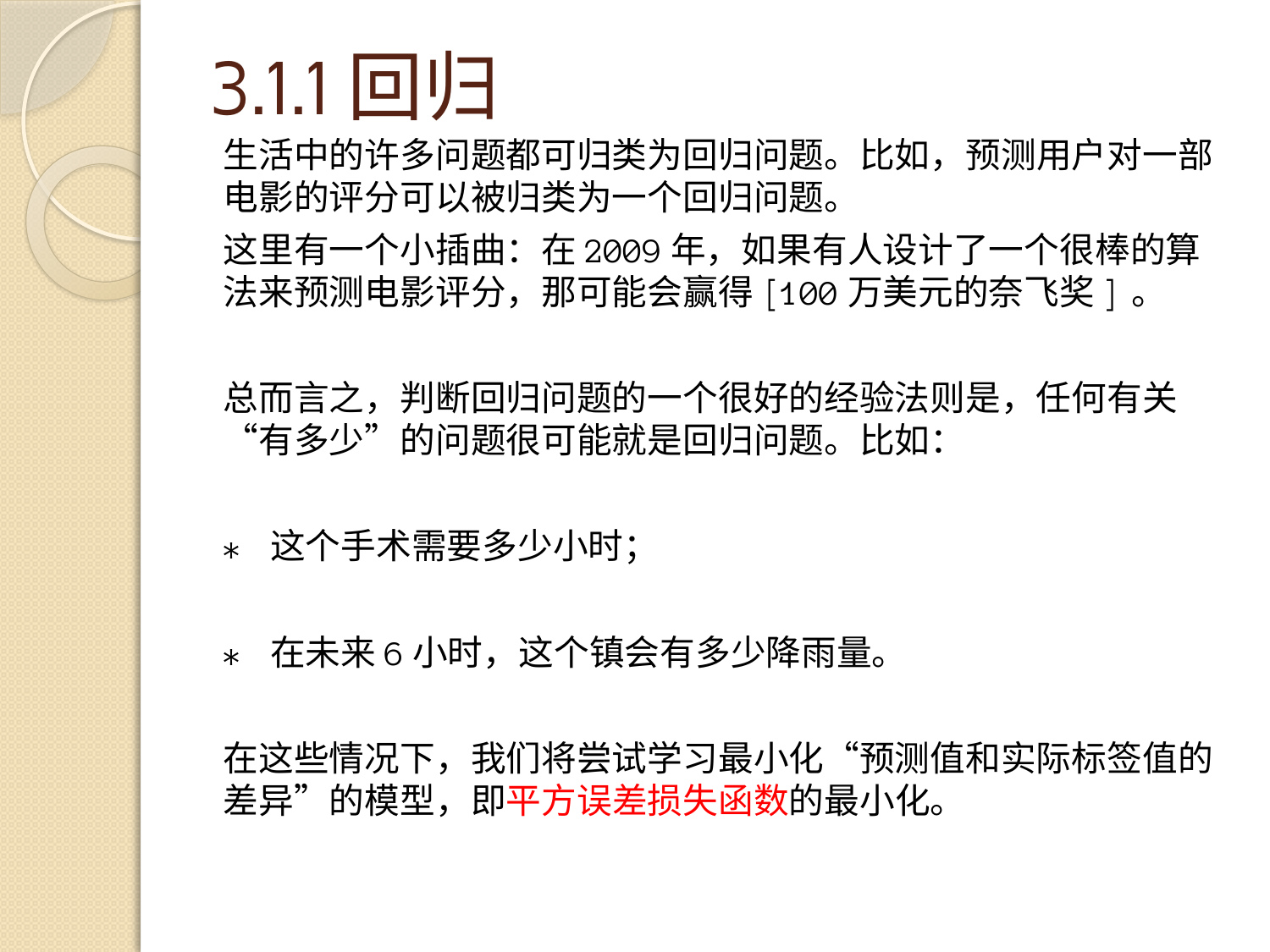

# 3.1.1回归
生活中的许多问题都可归类为回归问题。比如，预测用户对一部电影的评分可以被归类为一个回归问题。
这里有一个小插曲：在2009年，如果有人设计了一个很棒的算法来预测电影评分，那可能会赢得[100万美元的奈飞奖]。

总而言之，判断回归问题的一个很好的经验法则是，任何有关“有多少”的问题很可能就是回归问题。比如：

* 这个手术需要多少小时；

* 在未来6小时，这个镇会有多少降雨量。

在这些情况下，我们将尝试学习最小化“预测值和实际标签值的差异”的模型，即平方误差损失函数的最小化。